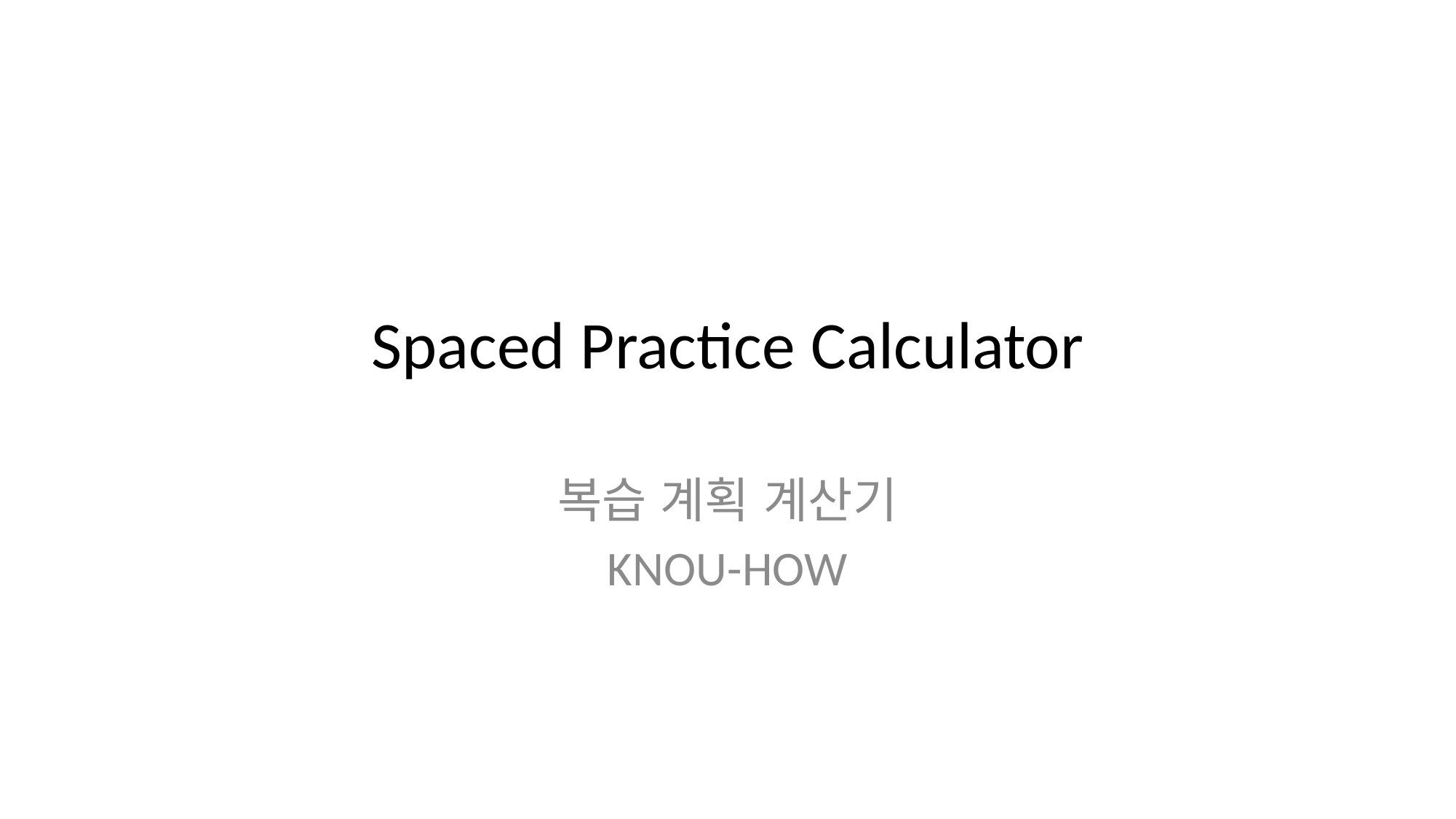

# Spaced Practice Calculator
복습 계획 계산기
KNOU-HOW